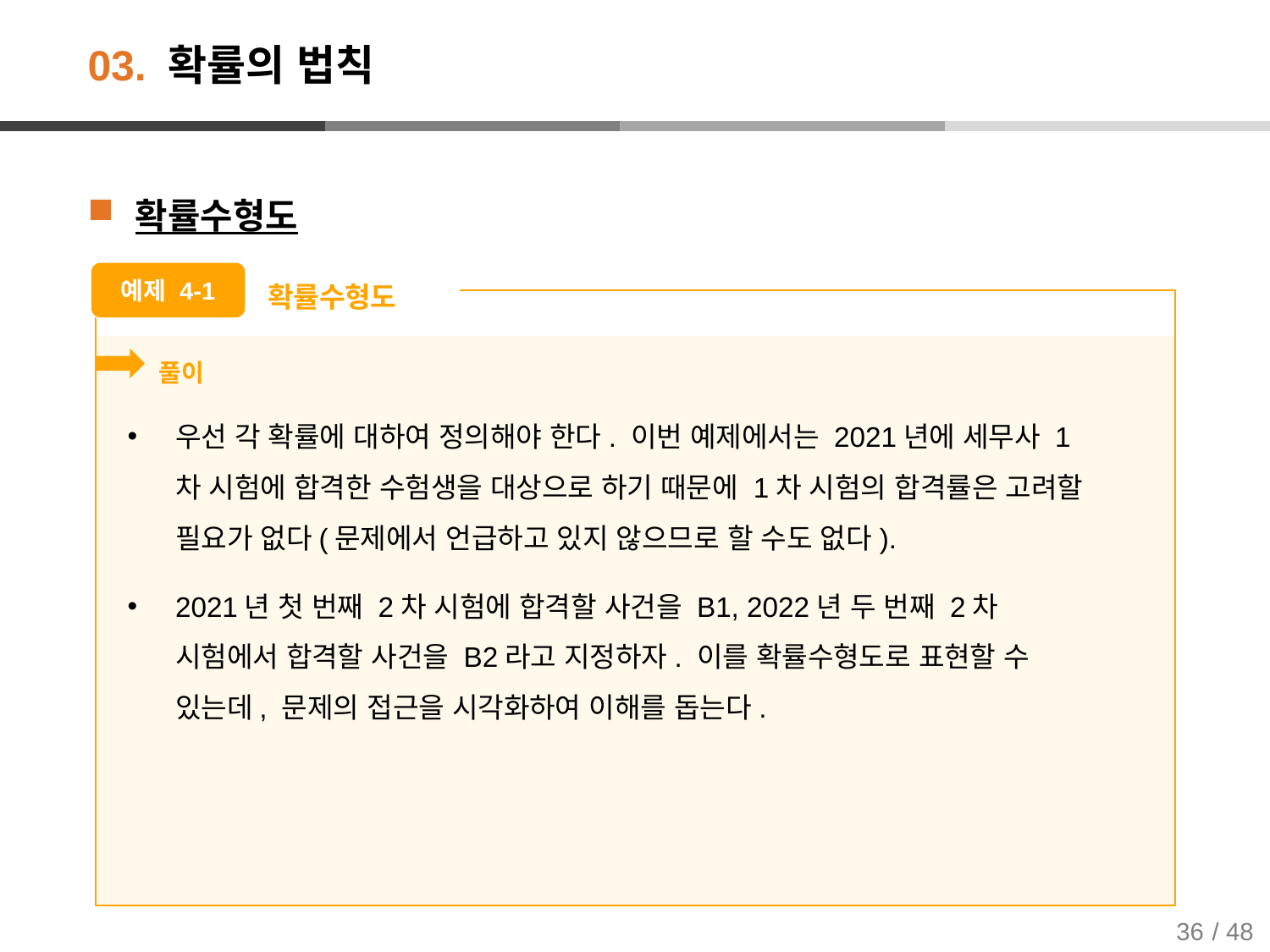

# 03. 확률의 법칙
확률수형도
확률수형도

예제 4-1

풀이

우선 각 확률에 대하여 정의해야 한다. 이번 예제에서는 2021년에 세무사 1차 시험에 합격한 수험생을 대상으로 하기 때문에 1차 시험의 합격률은 고려할 필요가 없다(문제에서 언급하고 있지 않으므로 할 수도 없다).
2021년 첫 번째 2차 시험에 합격할 사건을 B1, 2022년 두 번째 2차 시험에서 합격할 사건을 B2라고 지정하자. 이를 확률수형도로 표현할 수 있는데, 문제의 접근을 시각화하여 이해를 돕는다.